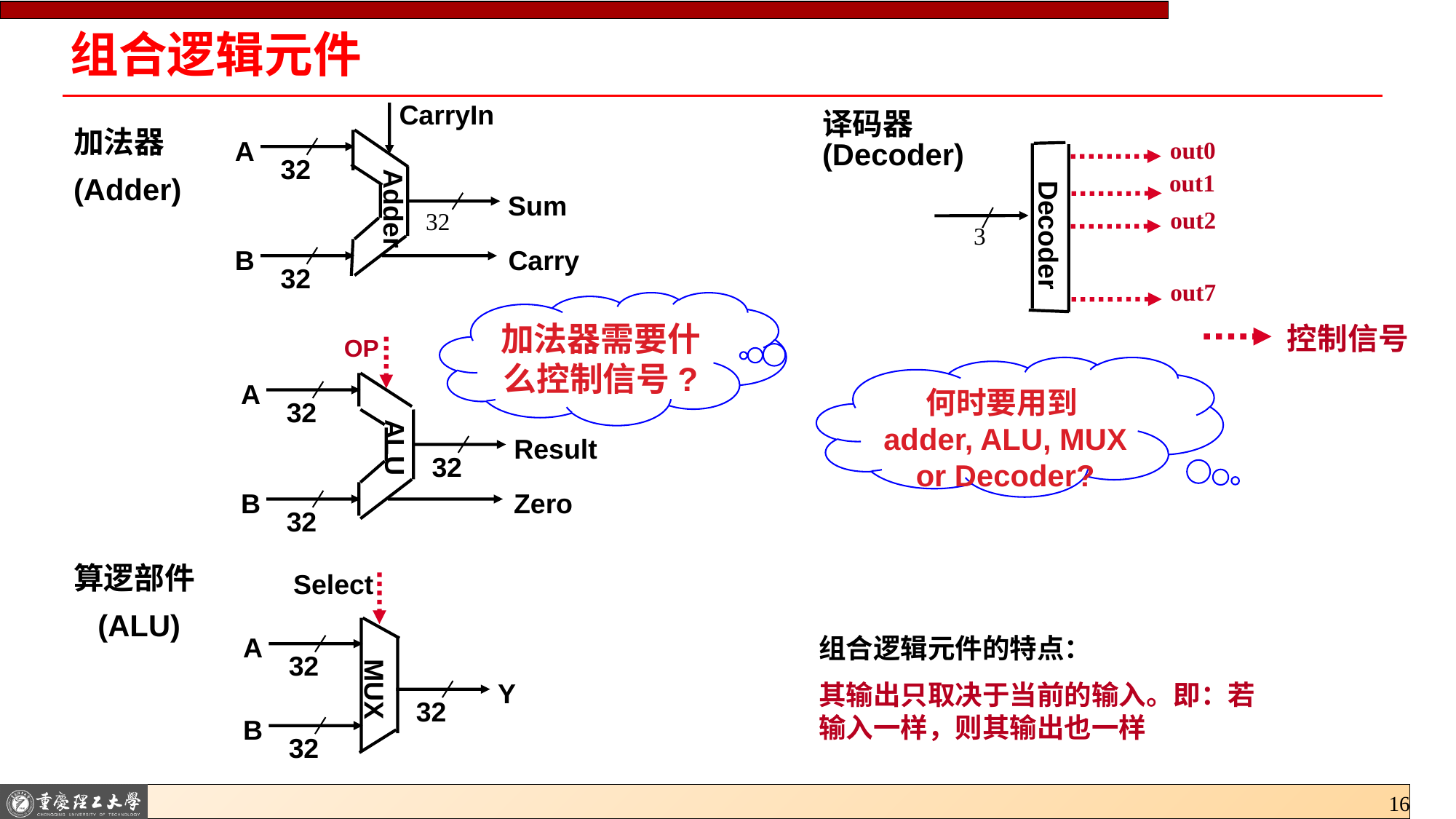

# 组合逻辑元件
CarryIn

A

32

Sum

Adder

32

B
Carry

32

译码器(Decoder)
加法器(Adder)

算逻部件(ALU)

多路选择器     (MUX)

out0

out1

out2

3
Decoder

out7

加法器需要什么控制信号?
控制信号

OP

A

32
ALU
Result

32
B
Zero

32

何时要用到adder, ALU, MUX or Decoder?
Select

A

32
MUX
Y

32
B

32

组合逻辑元件的特点：
其输出只取决于当前的输入。即：若输入一样，则其输出也一样